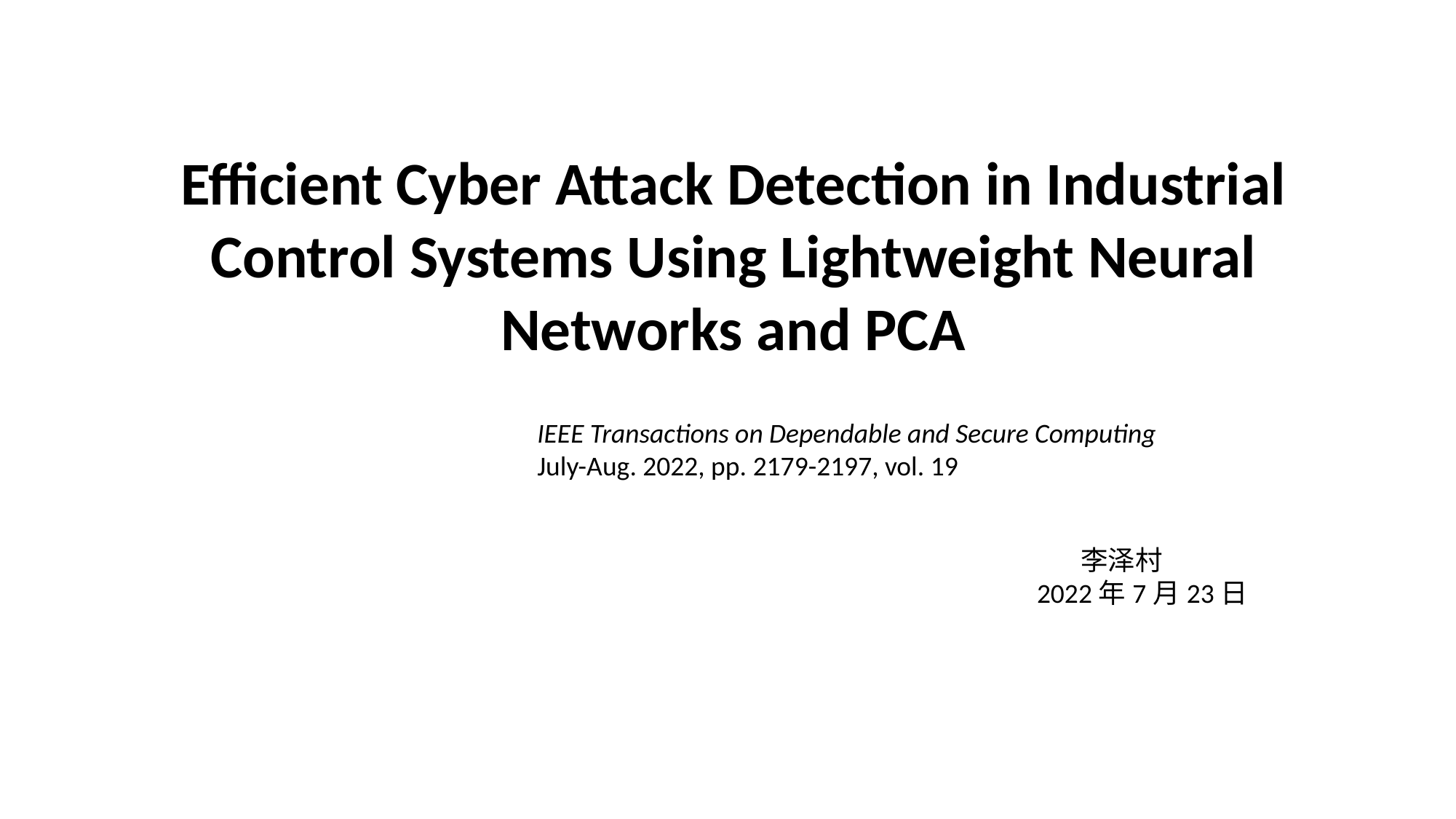

Efficient Cyber Attack Detection in Industrial
Control Systems Using Lightweight Neural
Networks and PCA
IEEE Transactions on Dependable and Secure Computing
July-Aug. 2022, pp. 2179-2197, vol. 19
      李泽村
2022年7月23日